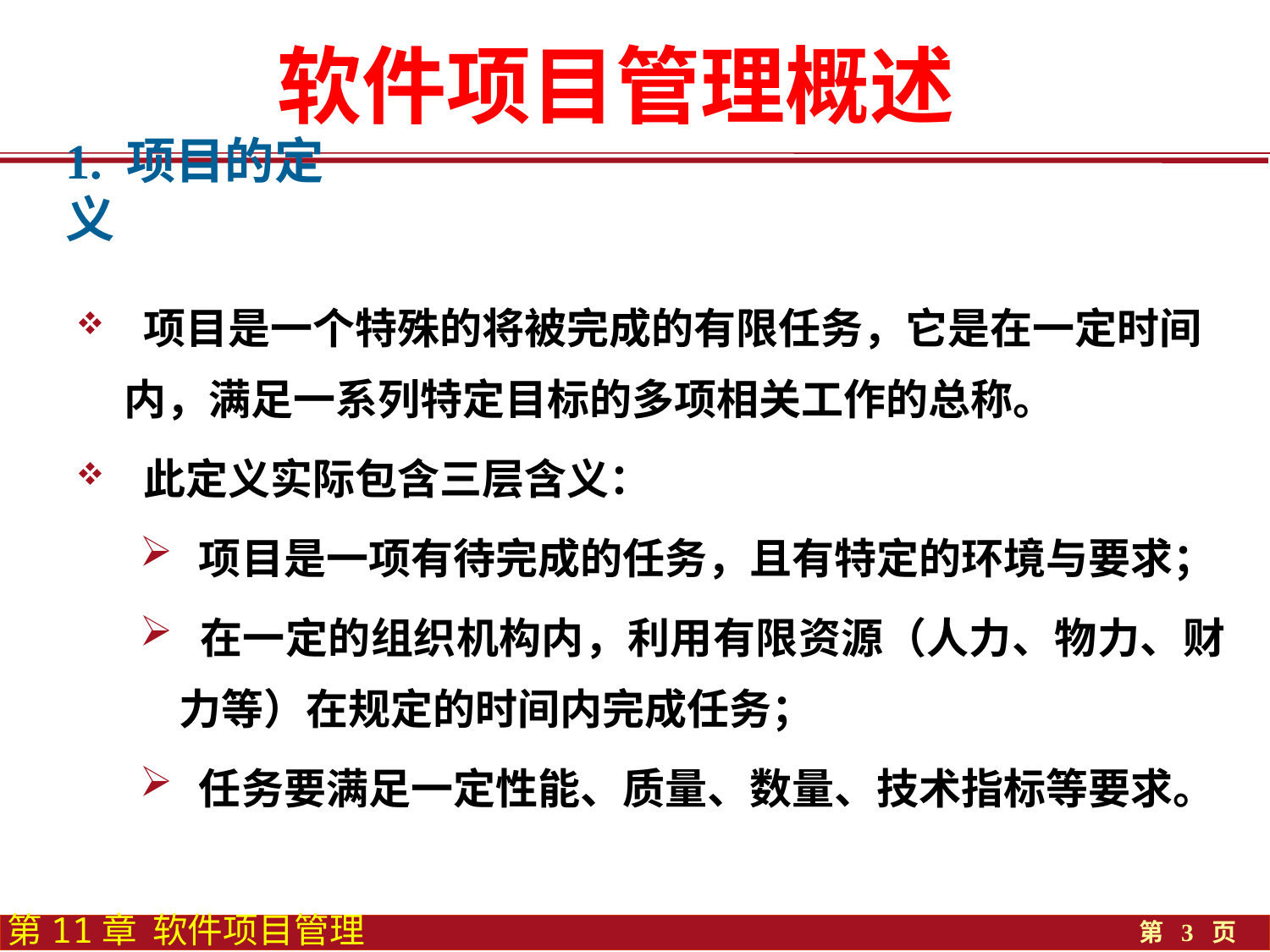

软件项目管理概述
1. 项目的定义
 项目是一个特殊的将被完成的有限任务，它是在一定时间内，满足一系列特定目标的多项相关工作的总称。
 此定义实际包含三层含义：
 项目是一项有待完成的任务，且有特定的环境与要求；
 在一定的组织机构内，利用有限资源（人力、物力、财力等）在规定的时间内完成任务；
 任务要满足一定性能、质量、数量、技术指标等要求。